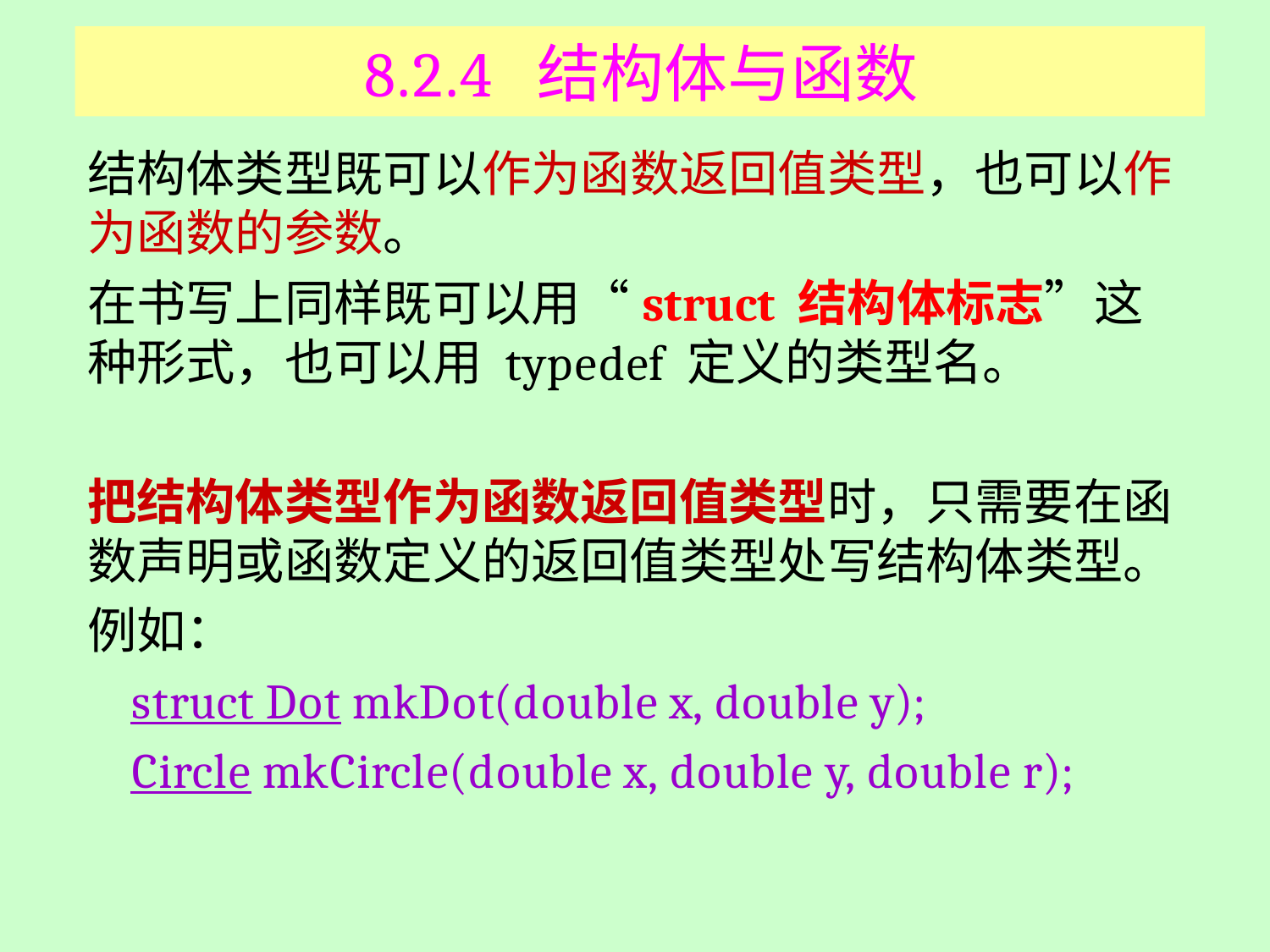

# 8.2.4  结构体与函数
结构体类型既可以作为函数返回值类型，也可以作为函数的参数。
在书写上同样既可以用“struct 结构体标志”这种形式，也可以用 typedef 定义的类型名。

把结构体类型作为函数返回值类型时，只需要在函数声明或函数定义的返回值类型处写结构体类型。
例如：
    struct Dot mkDot(double x, double y);
    Circle mkCircle(double x, double y, double r);
28